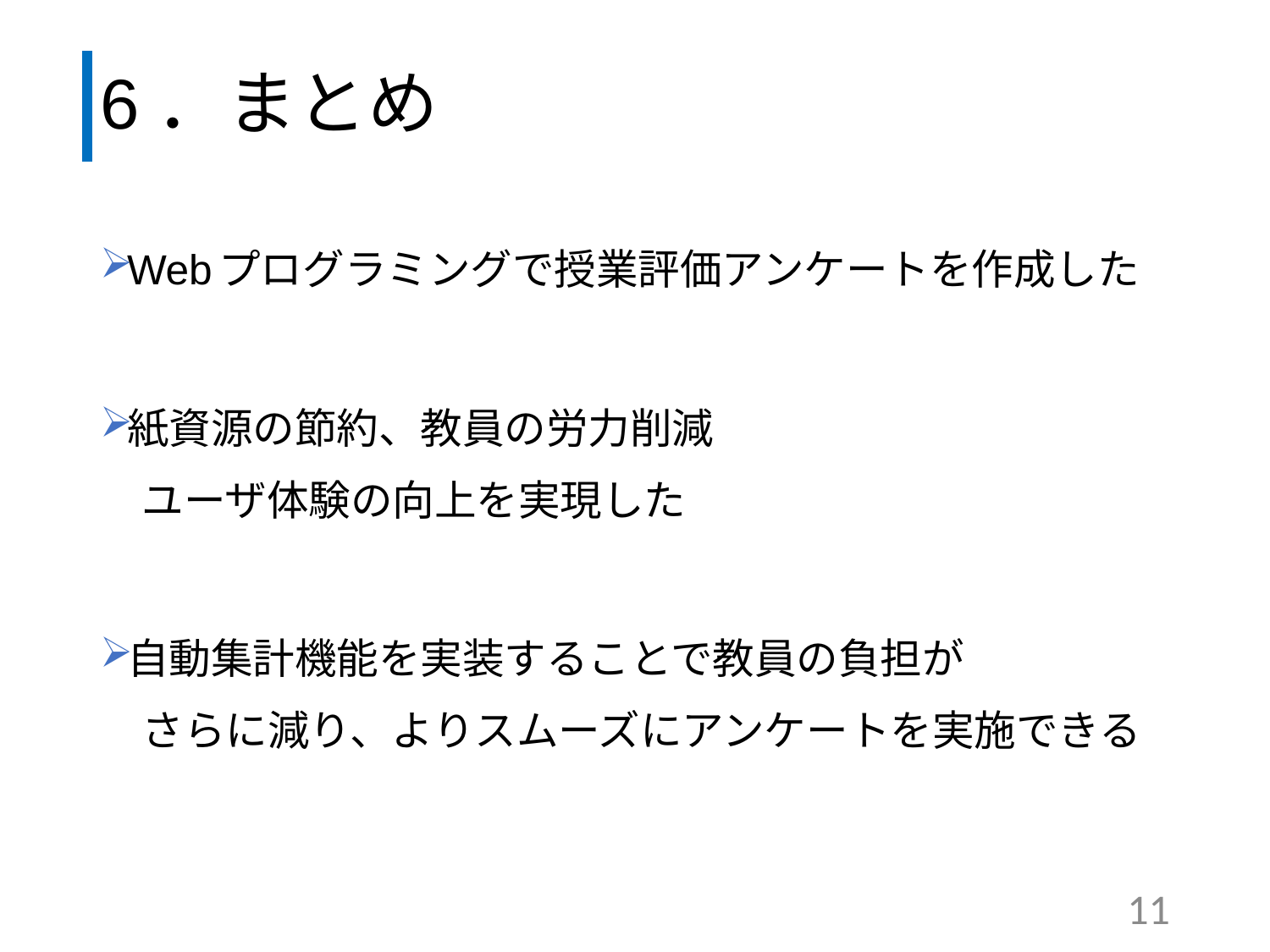

# 6．まとめ
Webプログラミングで授業評価アンケートを作成した

紙資源の節約、教員の労力削減
　ユーザ体験の向上を実現した

自動集計機能を実装することで教員の負担が
　さらに減り、よりスムーズにアンケートを実施できる
11